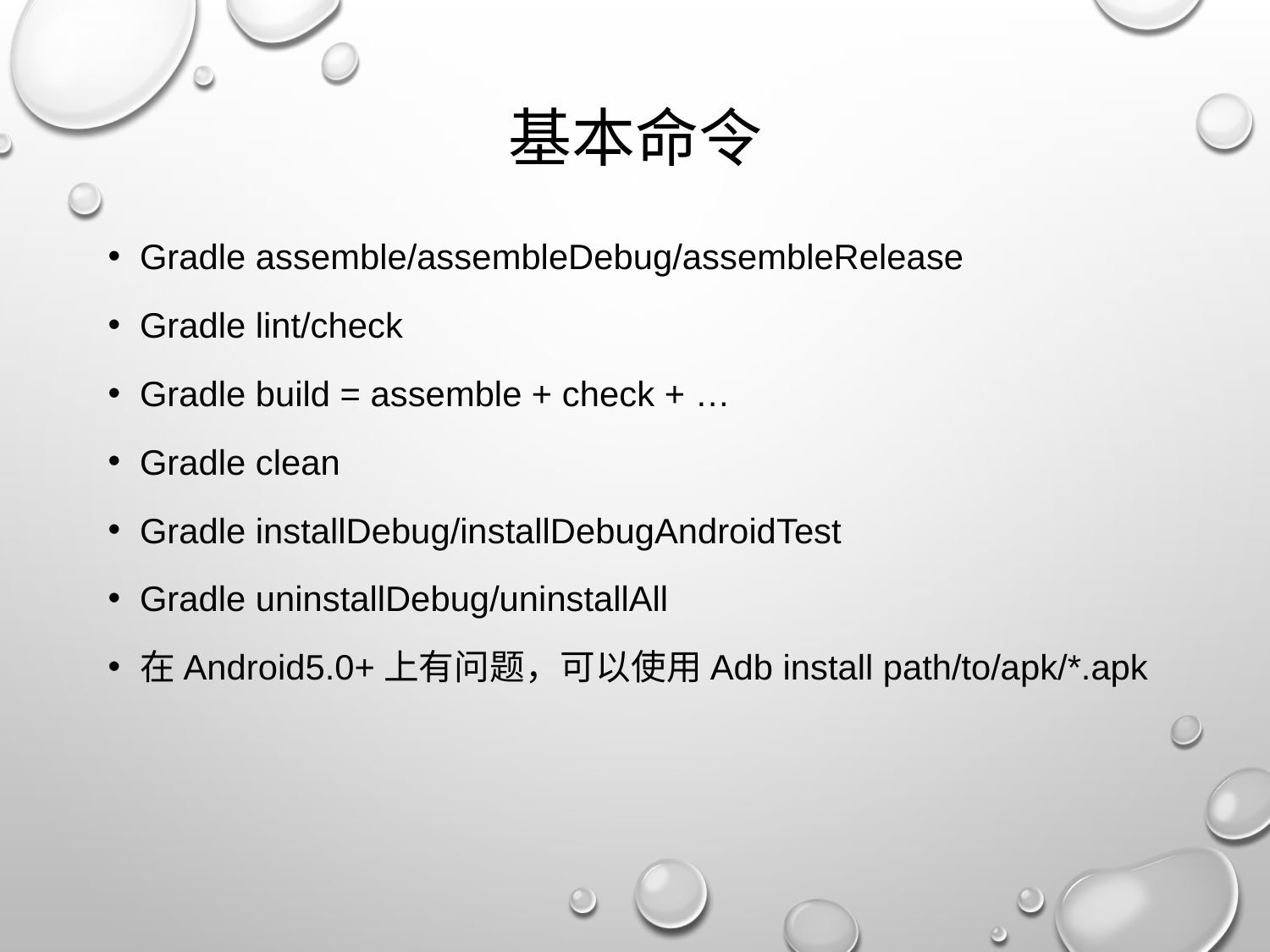

# 基本命令
Gradle assemble/assembleDebug/assembleRelease
Gradle lint/check
Gradle build = assemble + check + …
Gradle clean
Gradle installDebug/installDebugAndroidTest
Gradle uninstallDebug/uninstallAll
在Android5.0+上有问题，可以使用Adb install path/to/apk/*.apk